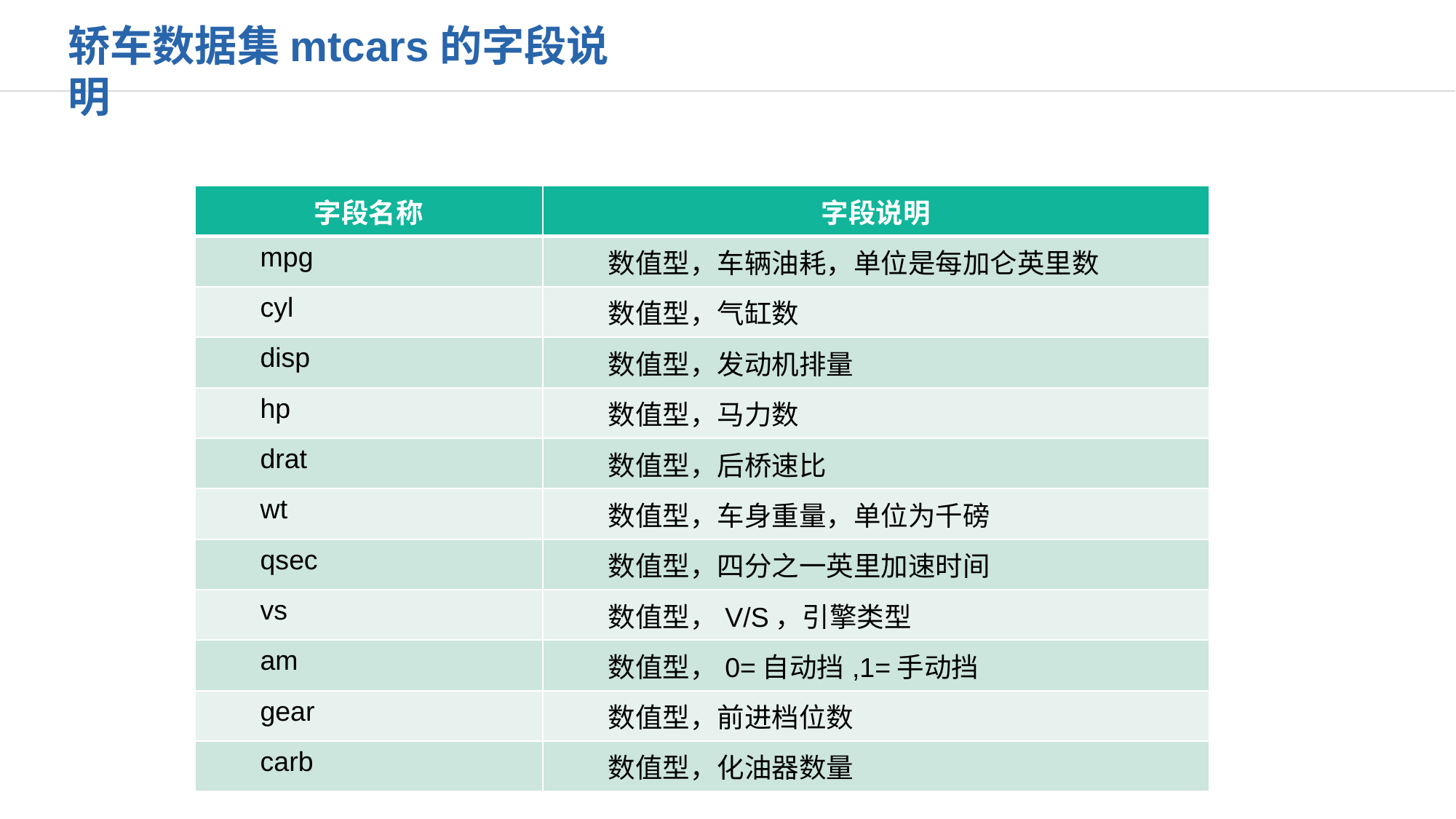

轿车数据集mtcars的字段说明

| 字段名称 | 字段说明 |
| --- | --- |
| mpg | 数值型，车辆油耗，单位是每加仑英里数 |
| cyl | 数值型，气缸数 |
| disp | 数值型，发动机排量 |
| hp | 数值型，马力数 |
| drat | 数值型，后桥速比 |
| wt | 数值型，车身重量，单位为千磅 |
| qsec | 数值型，四分之一英里加速时间 |
| vs | 数值型，V/S，引擎类型 |
| am | 数值型，0=自动挡,1=手动挡 |
| gear | 数值型，前进档位数 |
| carb | 数值型，化油器数量 |